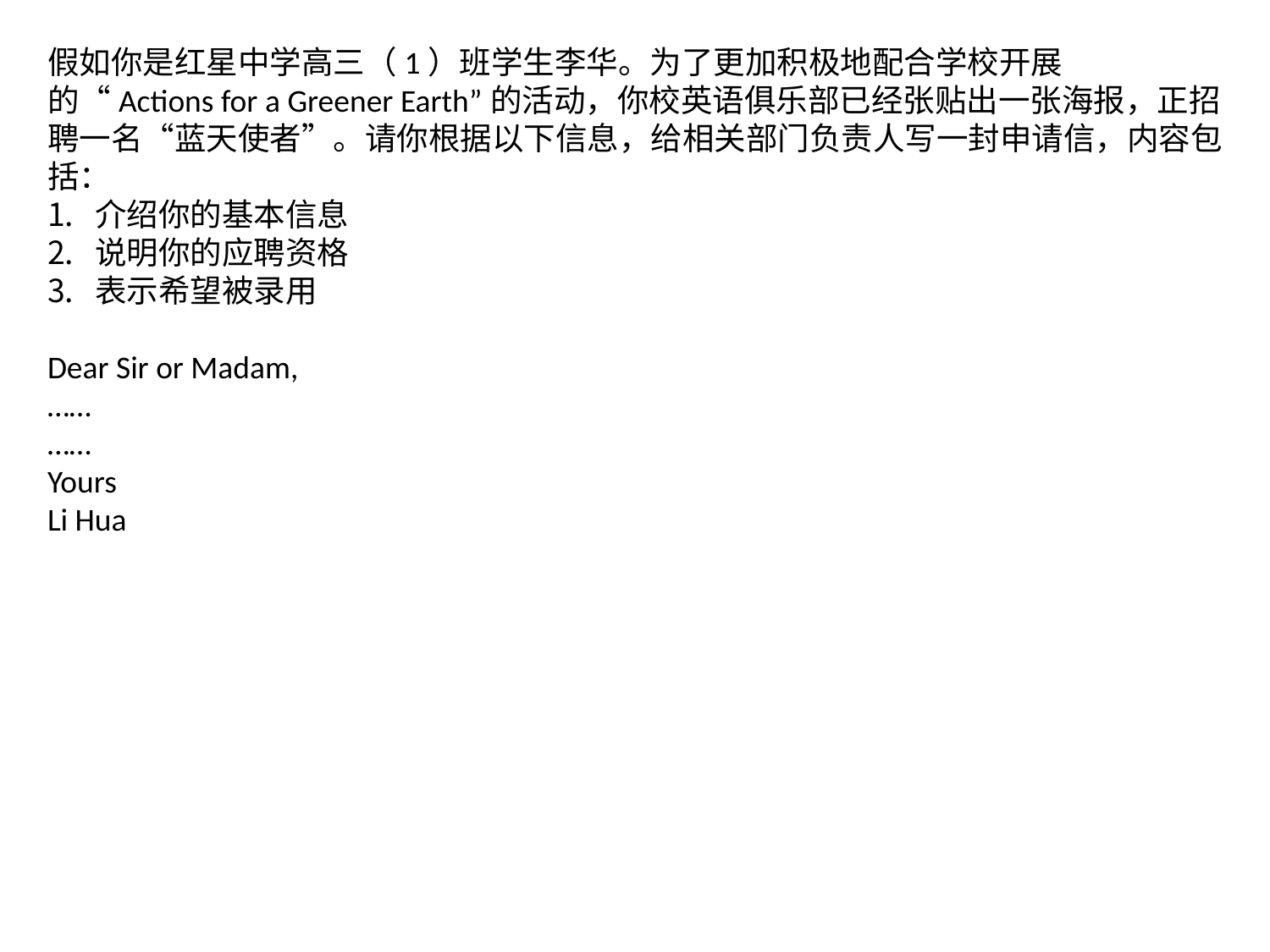

假如你是红星中学高三（1）班学生李华。为了更加积极地配合学校开展的“Actions for a Greener Earth”的活动，你校英语俱乐部已经张贴出一张海报，正招聘一名“蓝天使者”。请你根据以下信息，给相关部门负责人写一封申请信，内容包括：
介绍你的基本信息
说明你的应聘资格
表示希望被录用

Dear Sir or Madam,
……
……
Yours
Li Hua